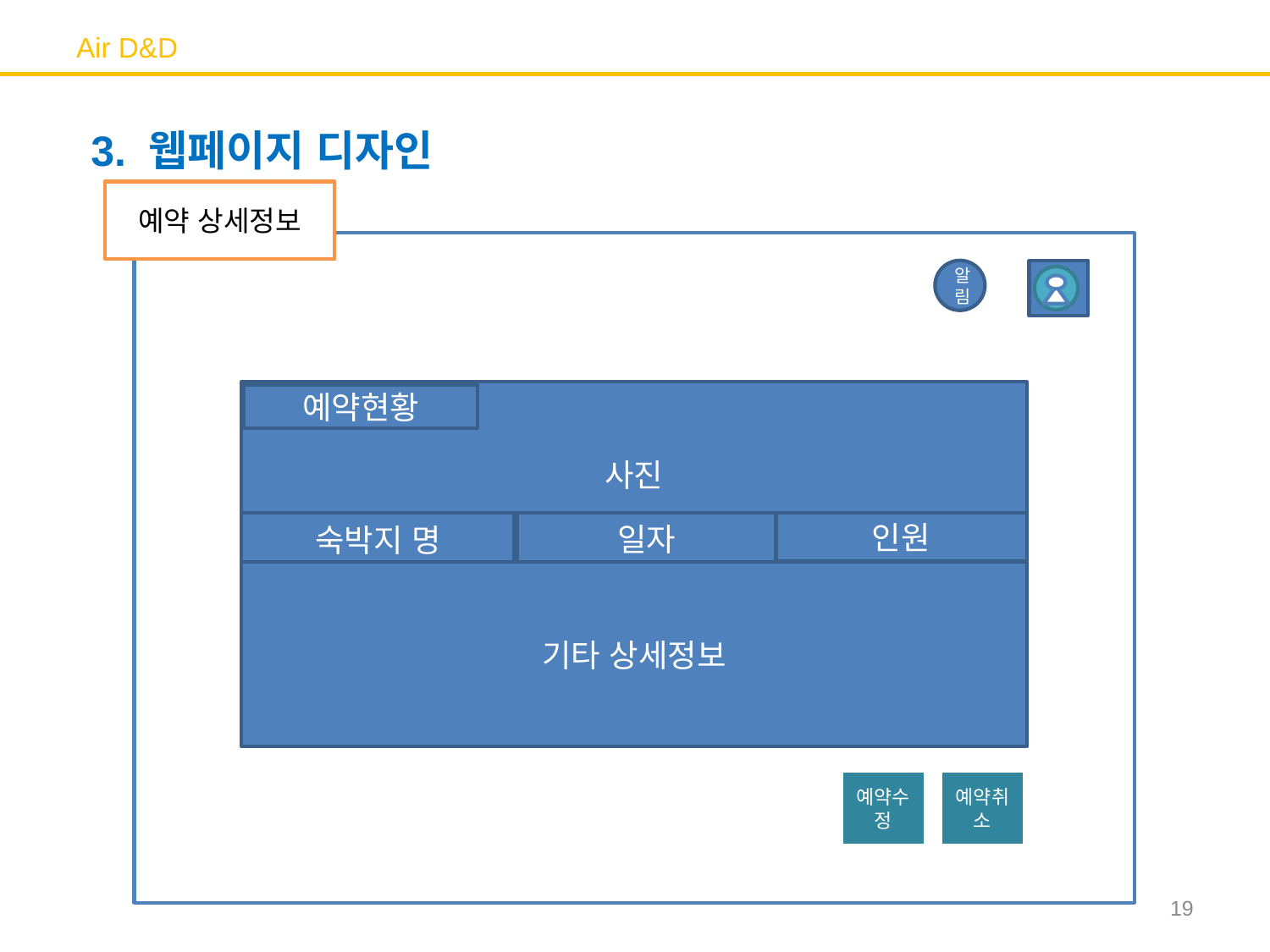

# Air D&D
3. 웹페이지 디자인
예약 상세정보

알림
사진
숙박지 명
일자
인원
기타 상세정보
예약수정
예약취소
예약현황
19